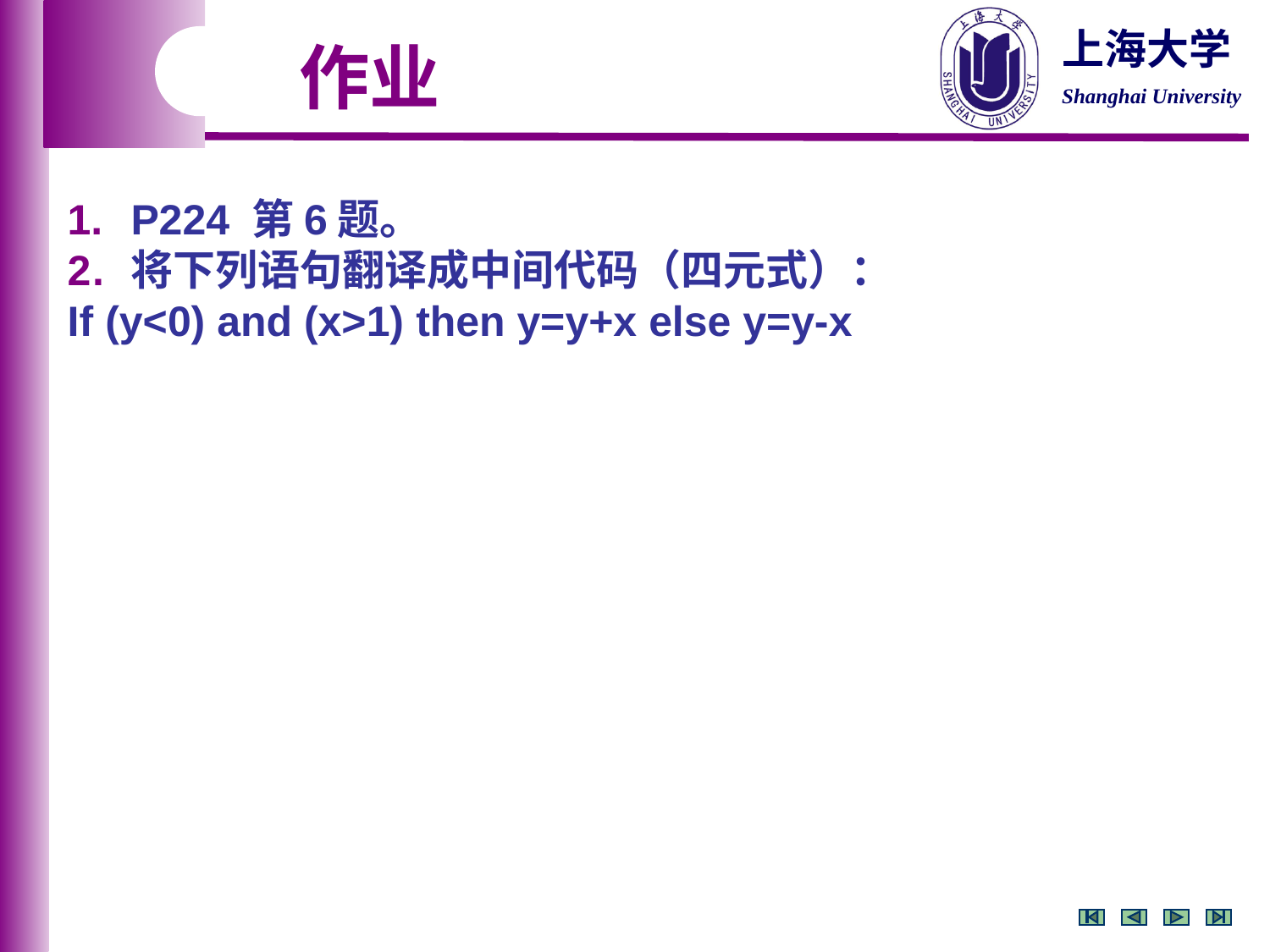

作业
P224 第6题。
将下列语句翻译成中间代码（四元式）：
If (y<0) and (x>1) then y=y+x else y=y-x